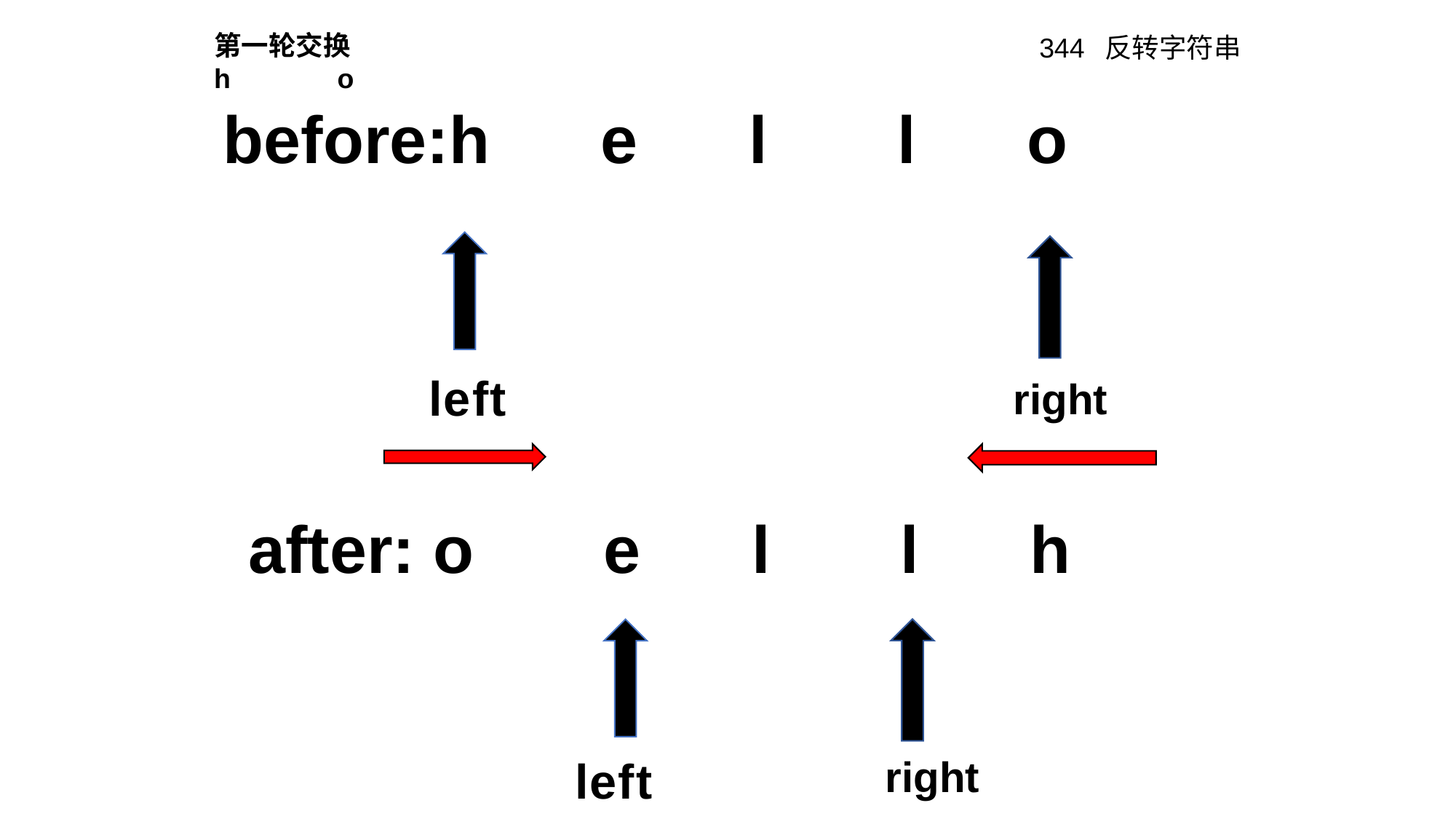

第一轮交换
h              o
344 反转字符串
before:h      e      l       l      o

left
right

after: o       e      l       l      h

left
right